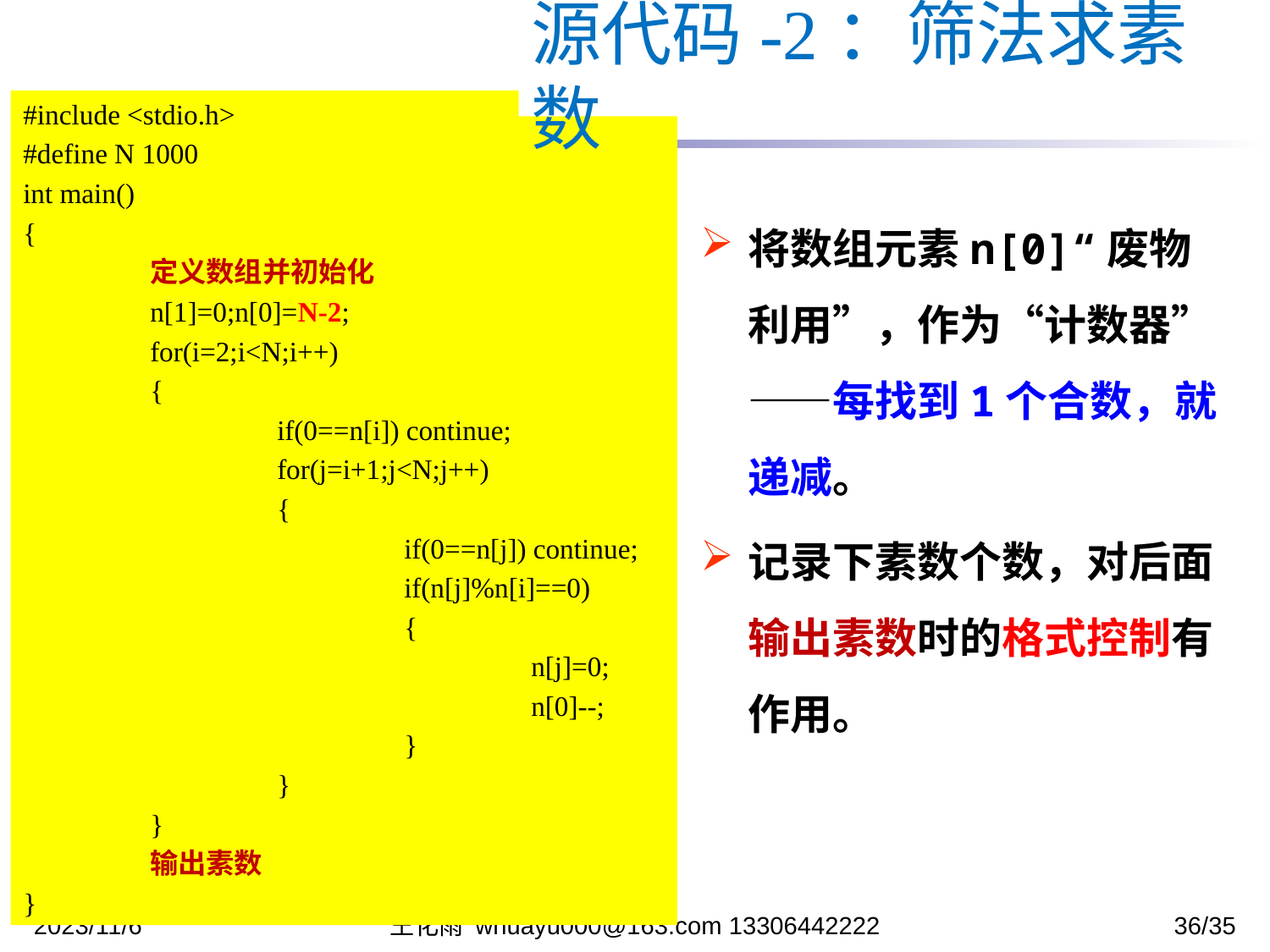

源代码-2：筛法求素数
#include <stdio.h>
#define N 1000
int main()
{
	定义数组并初始化
 	n[1]=0;n[0]=N-2;
      	for(i=2;i<N;i++)
      	{
            		if(0==n[i]) continue;
            		for(j=i+1;j<N;j++)
            		{
			if(0==n[j]) continue;
			if(n[j]%n[i]==0)
			{
				n[j]=0;
				n[0]--;
			}
            		}
      	}
	输出素数
}
将数组元素n[0]“废物利用”，作为“计数器” ——每找到1个合数，就递减。
记录下素数个数，对后面输出素数时的格式控制有作用。
2023/11/6
王化雨 whuayu000@163.com 13306442222
36/35